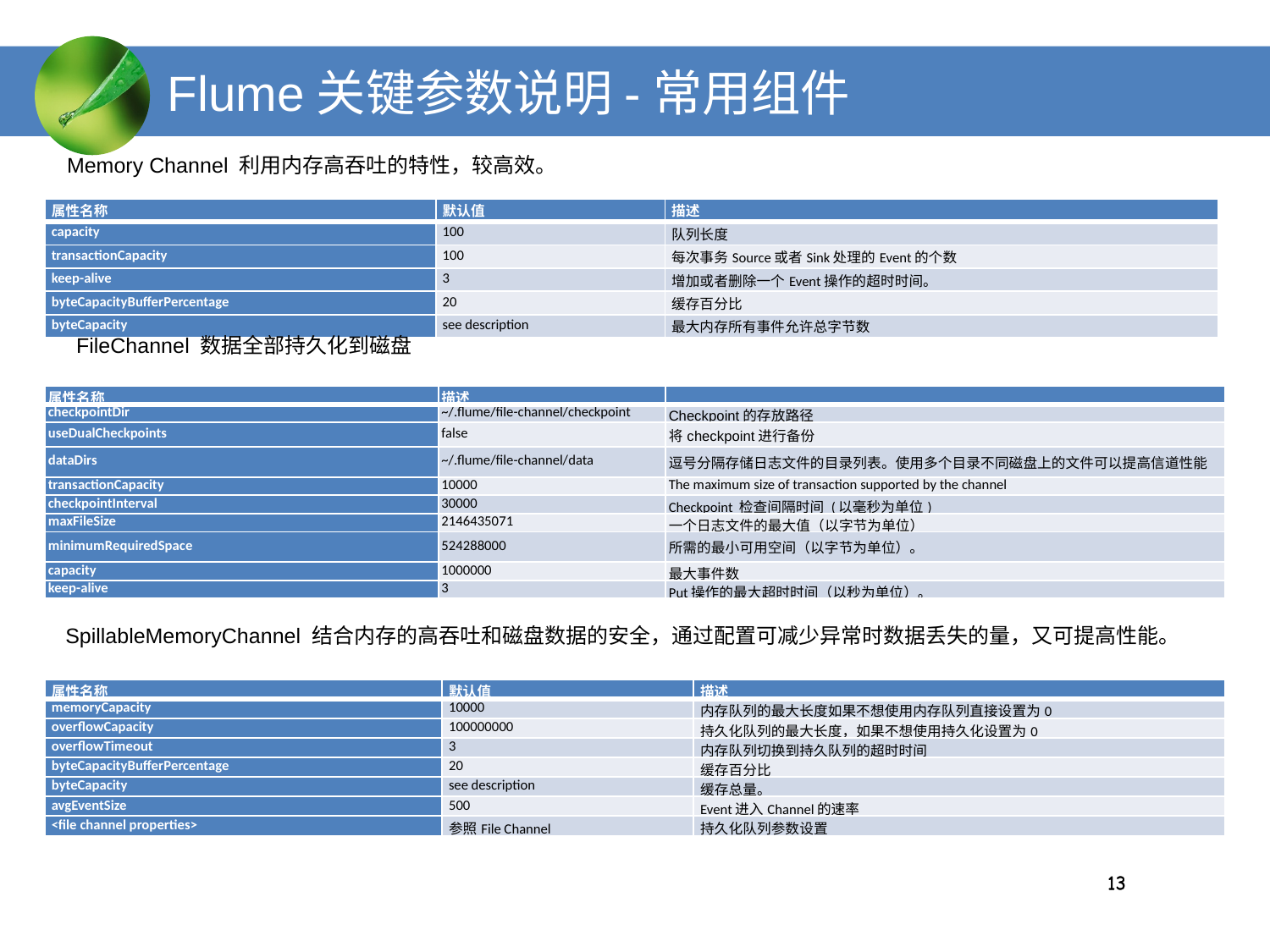

# Flume关键参数说明-常用组件
Memory Channel 利用内存高吞吐的特性，较高效。
| 属性名称 | 默认值 | 描述 |
| --- | --- | --- |
| capacity | 100 | 队列长度 |
| transactionCapacity | 100 | 每次事务Source或者Sink处理的Event的个数 |
| keep-alive | 3 | 增加或者删除一个Event操作的超时时间。 |
| byteCapacityBufferPercentage | 20 | 缓存百分比 |
| byteCapacity | see description | 最大内存所有事件允许总字节数 |
FileChannel 数据全部持久化到磁盘
| 属性名称 | 描述 |  |
| --- | --- | --- |
| checkpointDir | ~/.flume/file-channel/checkpoint | Checkpoint的存放路径 |
| useDualCheckpoints | false | 将checkpoint进行备份 |
| dataDirs | ~/.flume/file-channel/data | 逗号分隔存储日志文件的目录列表。使用多个目录不同磁盘上的文件可以提高信道性能 |
| transactionCapacity | 10000 | The maximum size of transaction supported by the channel |
| checkpointInterval | 30000 | Checkpoint 检查间隔时间 (以毫秒为单位) |
| maxFileSize | 2146435071 | 一个日志文件的最大值（以字节为单位） |
| minimumRequiredSpace | 524288000 | 所需的最小可用空间（以字节为单位）。 |
| capacity | 1000000 | 最大事件数 |
| keep-alive | 3 | Put操作的最大超时时间（以秒为单位）。 |
SpillableMemoryChannel 结合内存的高吞吐和磁盘数据的安全，通过配置可减少异常时数据丢失的量，又可提高性能。
| 属性名称 | 默认值 | 描述 |
| --- | --- | --- |
| memoryCapacity | 10000 | 内存队列的最大长度如果不想使用内存队列直接设置为0 |
| overflowCapacity | 100000000 | 持久化队列的最大长度，如果不想使用持久化设置为0 |
| overflowTimeout | 3 | 内存队列切换到持久队列的超时时间 |
| byteCapacityBufferPercentage | 20 | 缓存百分比 |
| byteCapacity | see description | 缓存总量。 |
| avgEventSize | 500 | Event进入Channel的速率 |
| <file channel properties> | 参照File Channel | 持久化队列参数设置 |